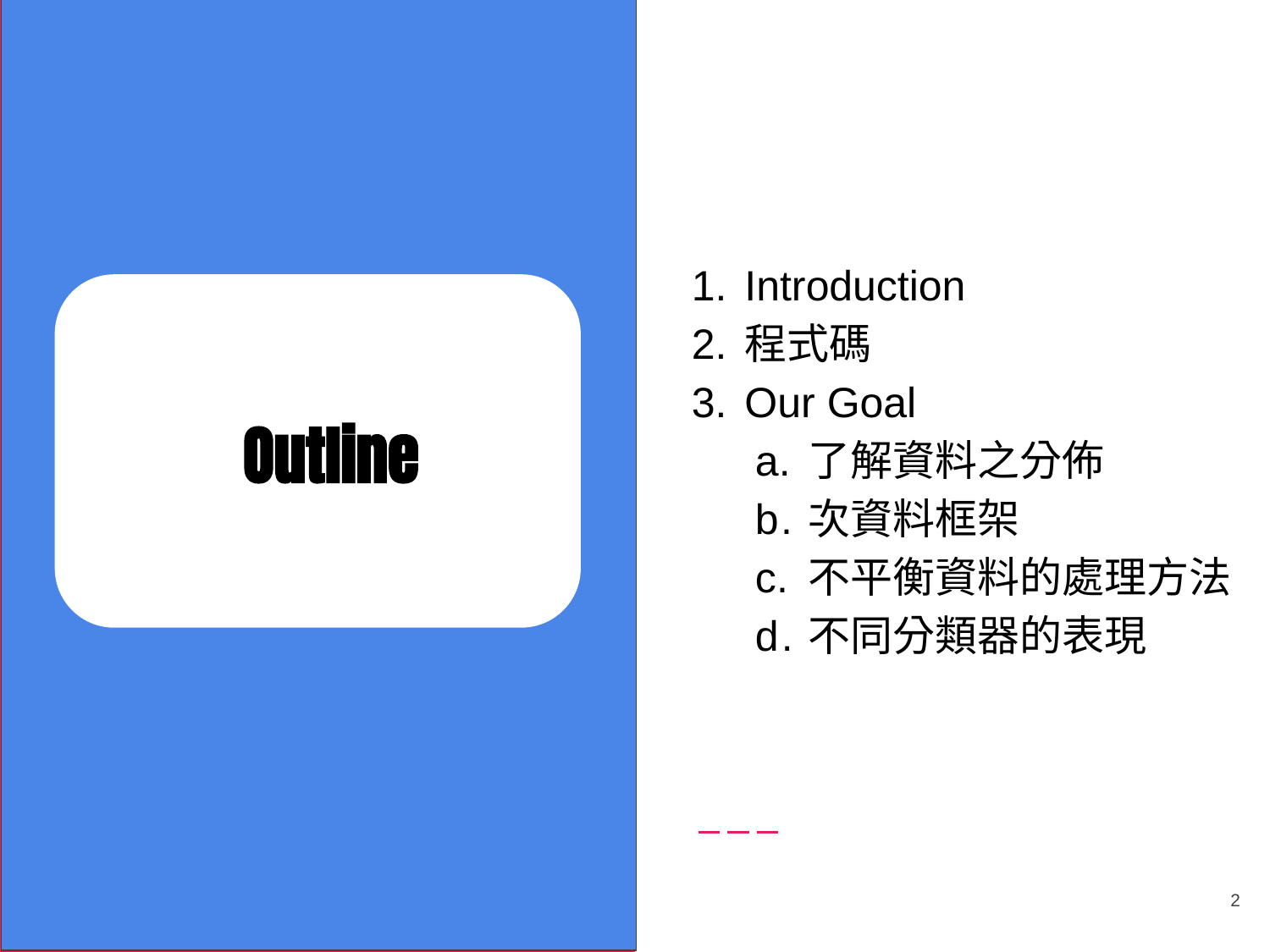

Introduction
程式碼
Our Goal
了解資料之分佈
次資料框架
不平衡資料的處理方法
不同分類器的表現
Outline
2